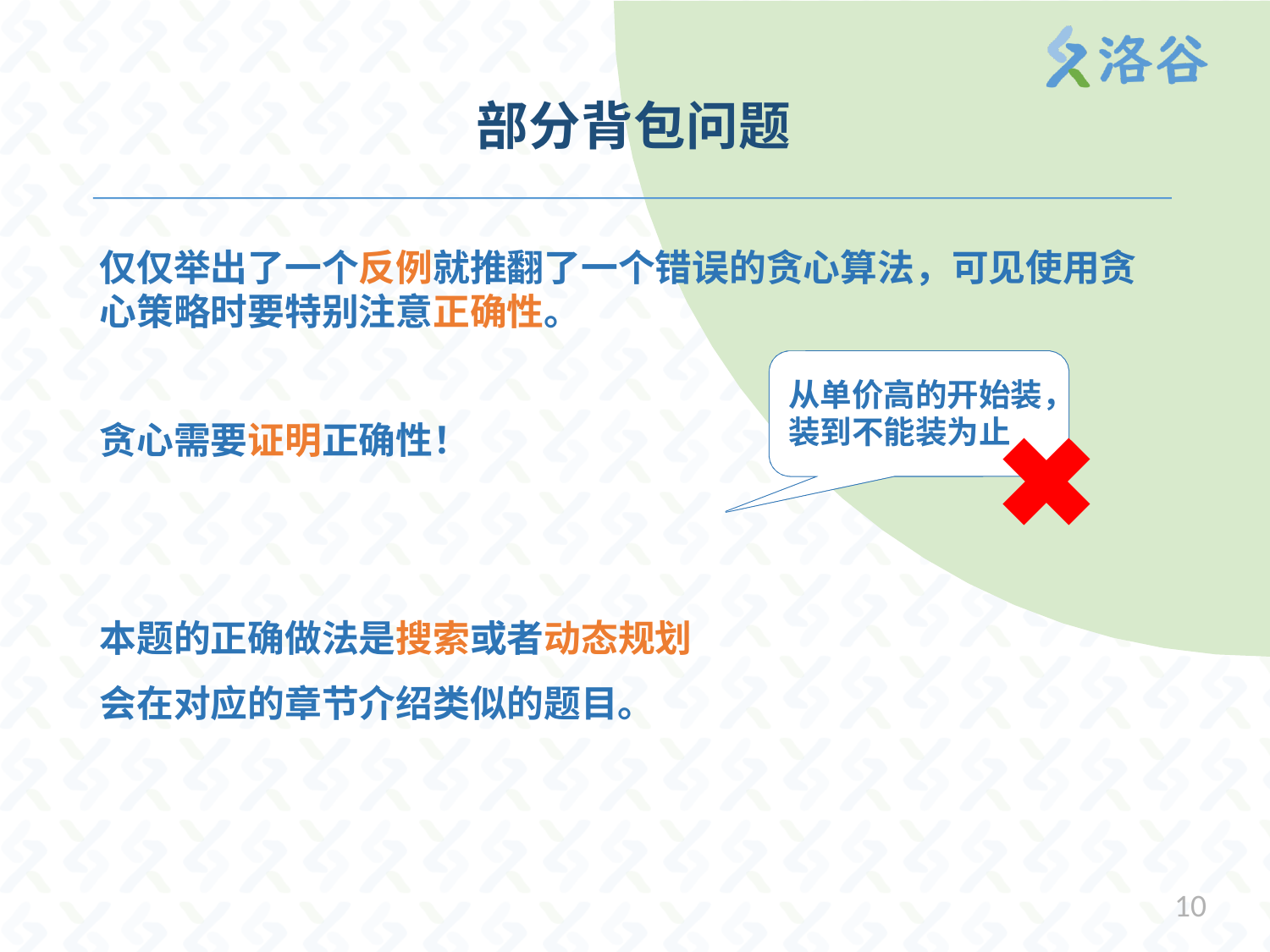

# 部分背包问题

仅仅举出了一个反例就推翻了一个错误的贪心算法，可见使用贪 心策略时要特别注意正确性。

从单价高的开始装， 装到不能装为止
贪心需要证明正确性！

本题的正确做法是搜索或者动态规划

会在对应的章节介绍类似的题目。
10